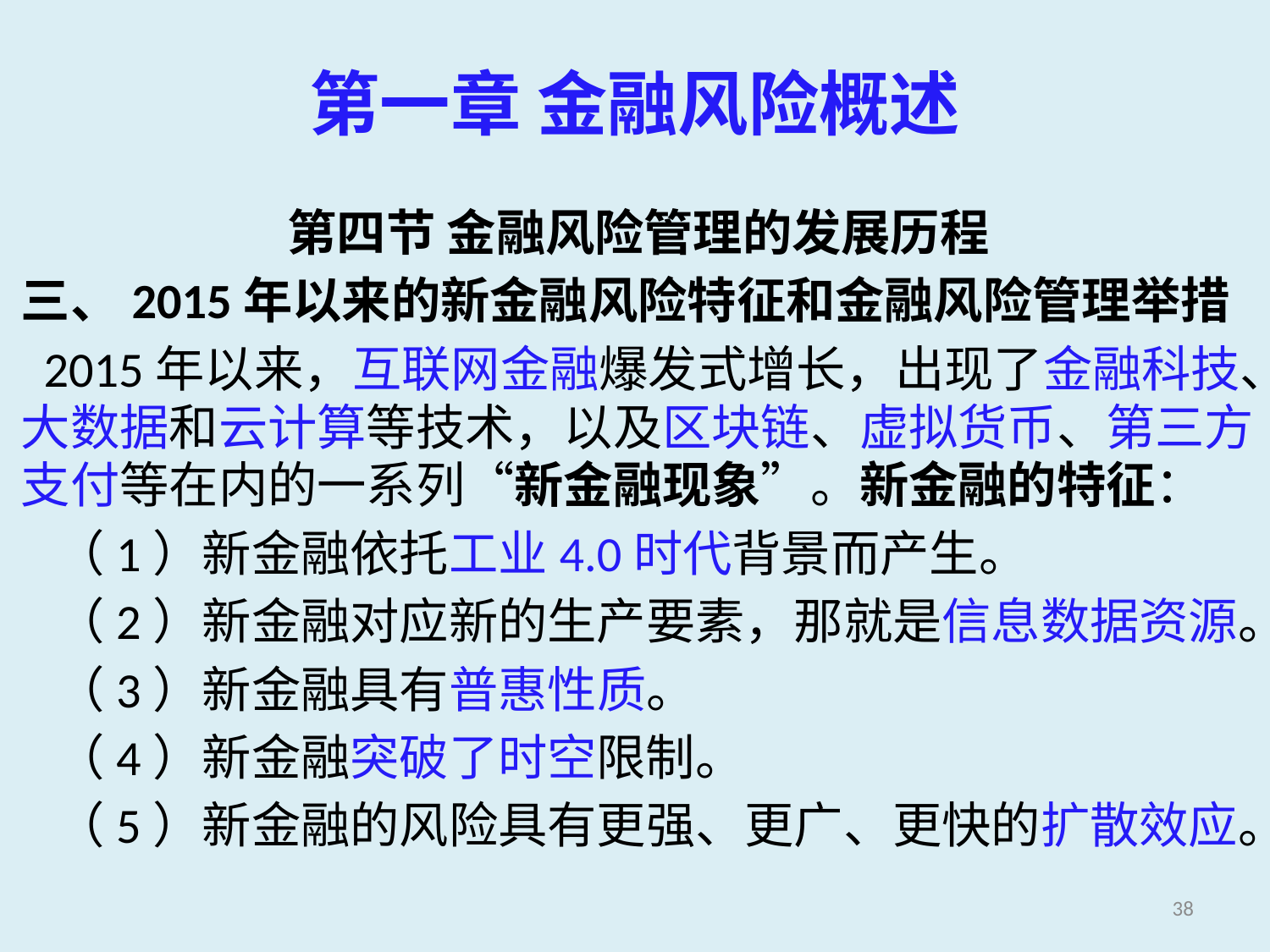

# 第一章 金融风险概述
第四节 金融风险管理的发展历程
三、2015年以来的新金融风险特征和金融风险管理举措
  2015年以来，互联网金融爆发式增长，出现了金融科技、大数据和云计算等技术，以及区块链、虚拟货币、第三方支付等在内的一系列“新金融现象”。新金融的特征：
  （1）新金融依托工业4.0时代背景而产生。
  （2）新金融对应新的生产要素，那就是信息数据资源。
  （3）新金融具有普惠性质。
  （4）新金融突破了时空限制。
  （5）新金融的风险具有更强、更广、更快的扩散效应。
38